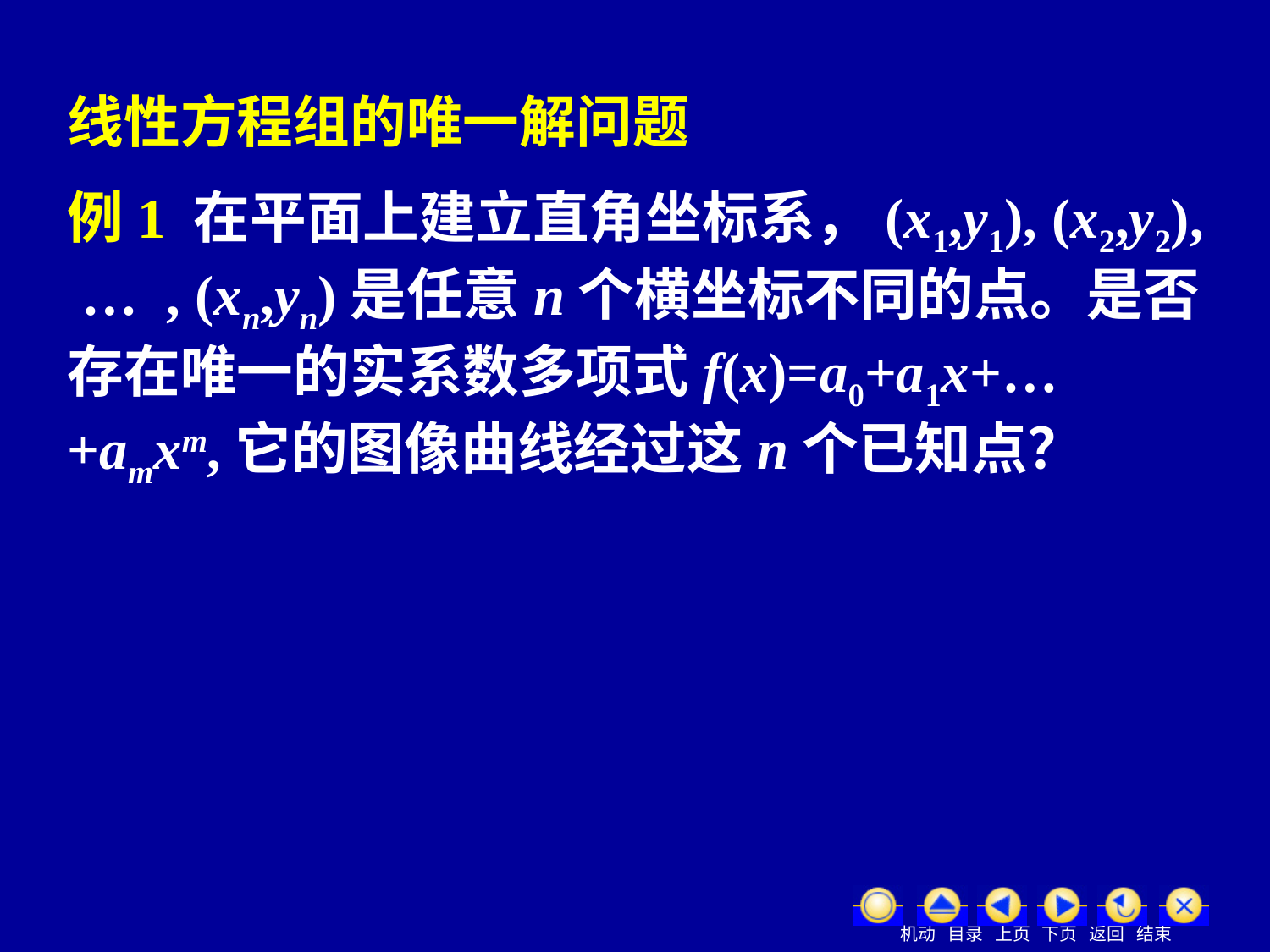

线性方程组的唯一解问题
例1 在平面上建立直角坐标系，(x1,y1), (x2,y2),  …  , (xn,yn)是任意n个横坐标不同的点。是否存在唯一的实系数多项式f(x)=a0+a1x+…+amxm,它的图像曲线经过这n个已知点？